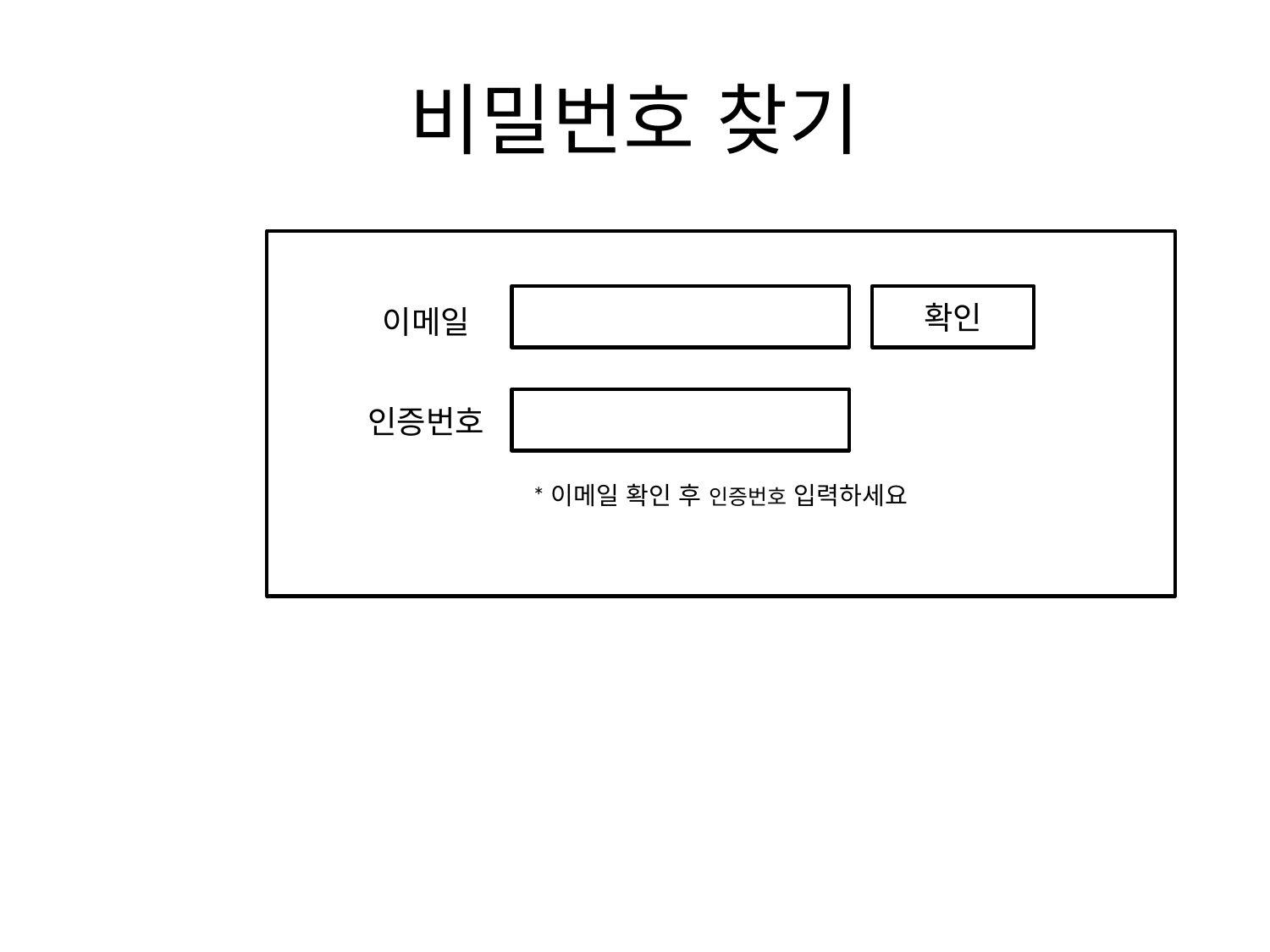

# 비밀번호 찾기

확인
이메일

인증번호
*이메일 확인 후 인증번호 입력하세요